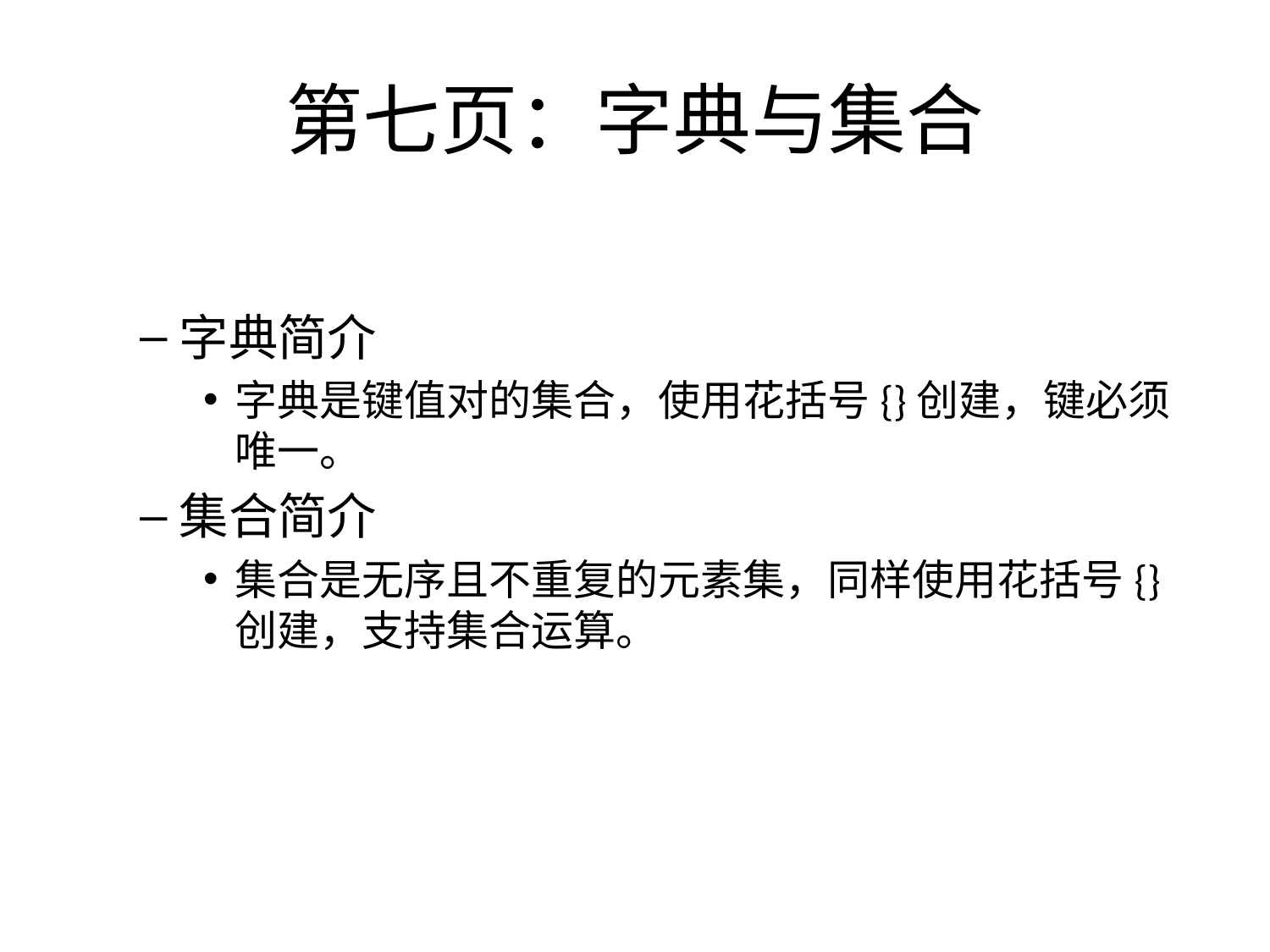

# 第七页：字典与集合

字典简介
字典是键值对的集合，使用花括号{}创建，键必须唯一。
集合简介
集合是无序且不重复的元素集，同样使用花括号{}创建，支持集合运算。